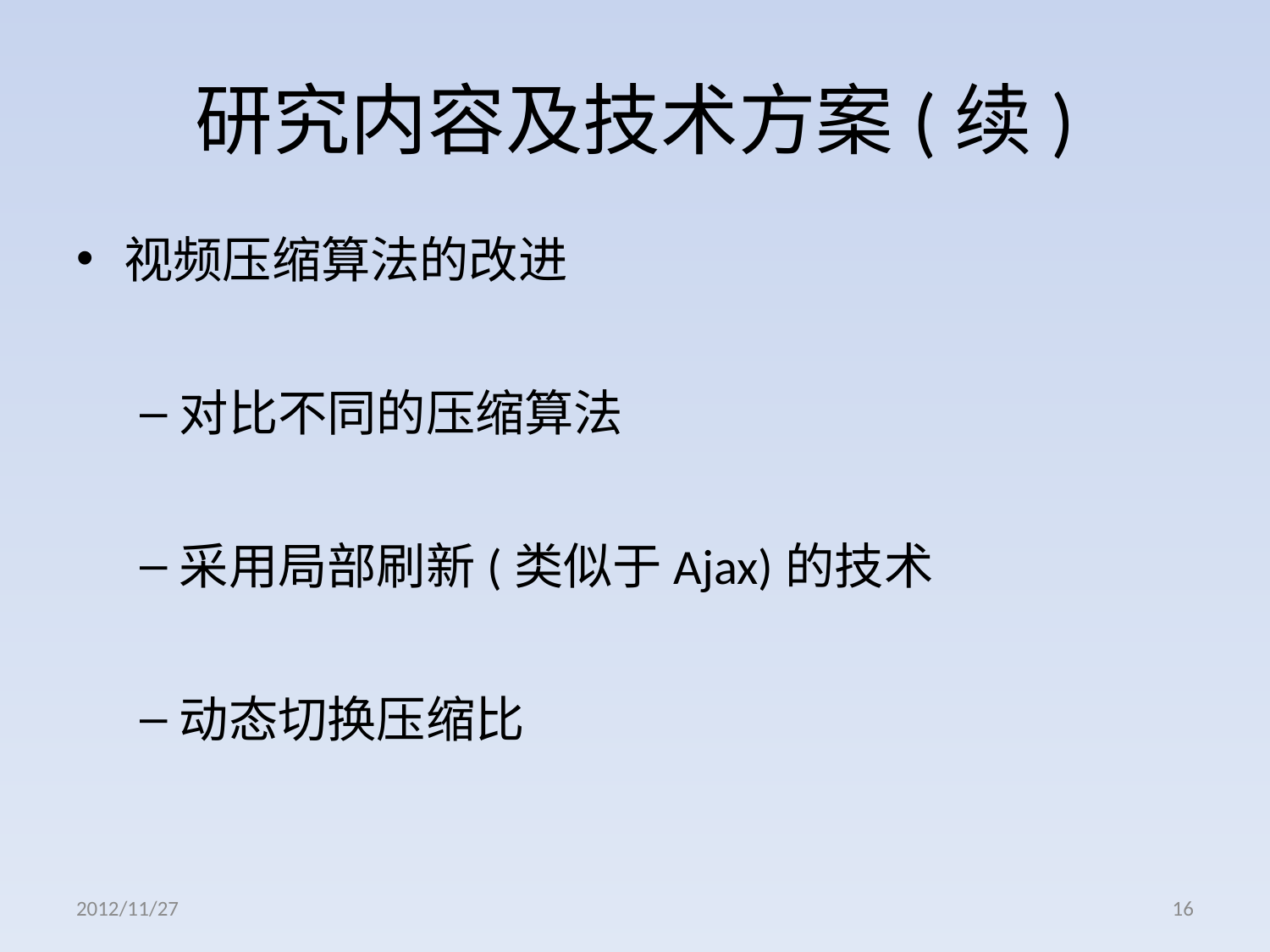

# 研究内容及技术方案(续)
视频压缩算法的改进

对比不同的压缩算法

采用局部刷新(类似于Ajax)的技术

动态切换压缩比

2012/11/27
16